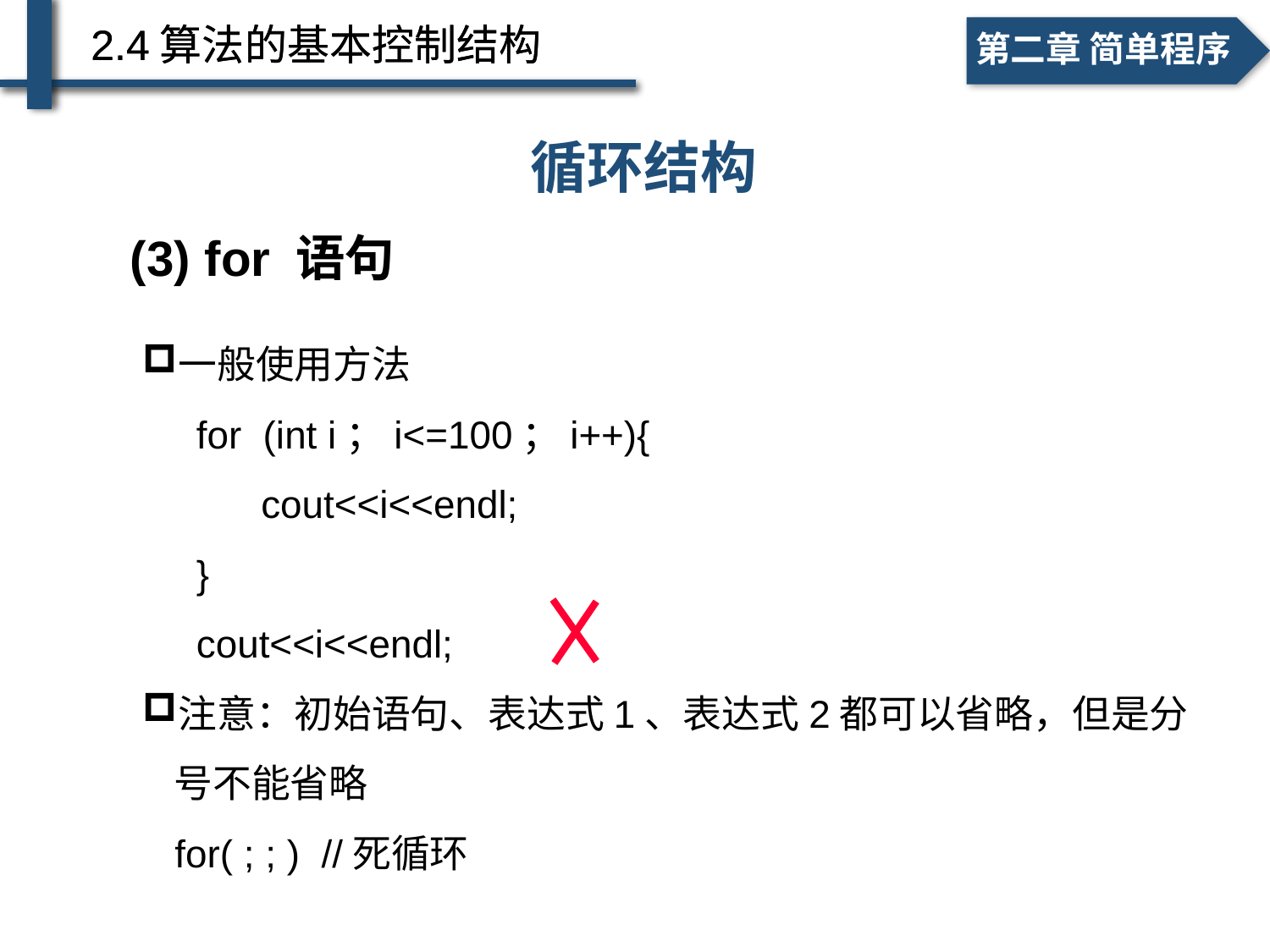

2.4算法的基本控制结构
2.4算法的基本控制结构
一、个人简介
二、学术成绩
一、个人简介

第二章 简单程序

循环结构
(3) for 语句
一般使用方法
     for  (int i；i<=100；i++){
           cout<<i<<endl;
     }
     cout<<i<<endl;
注意：初始语句、表达式1、表达式2都可以省略，但是分号不能省略
   for( ; ; )  //死循环

66